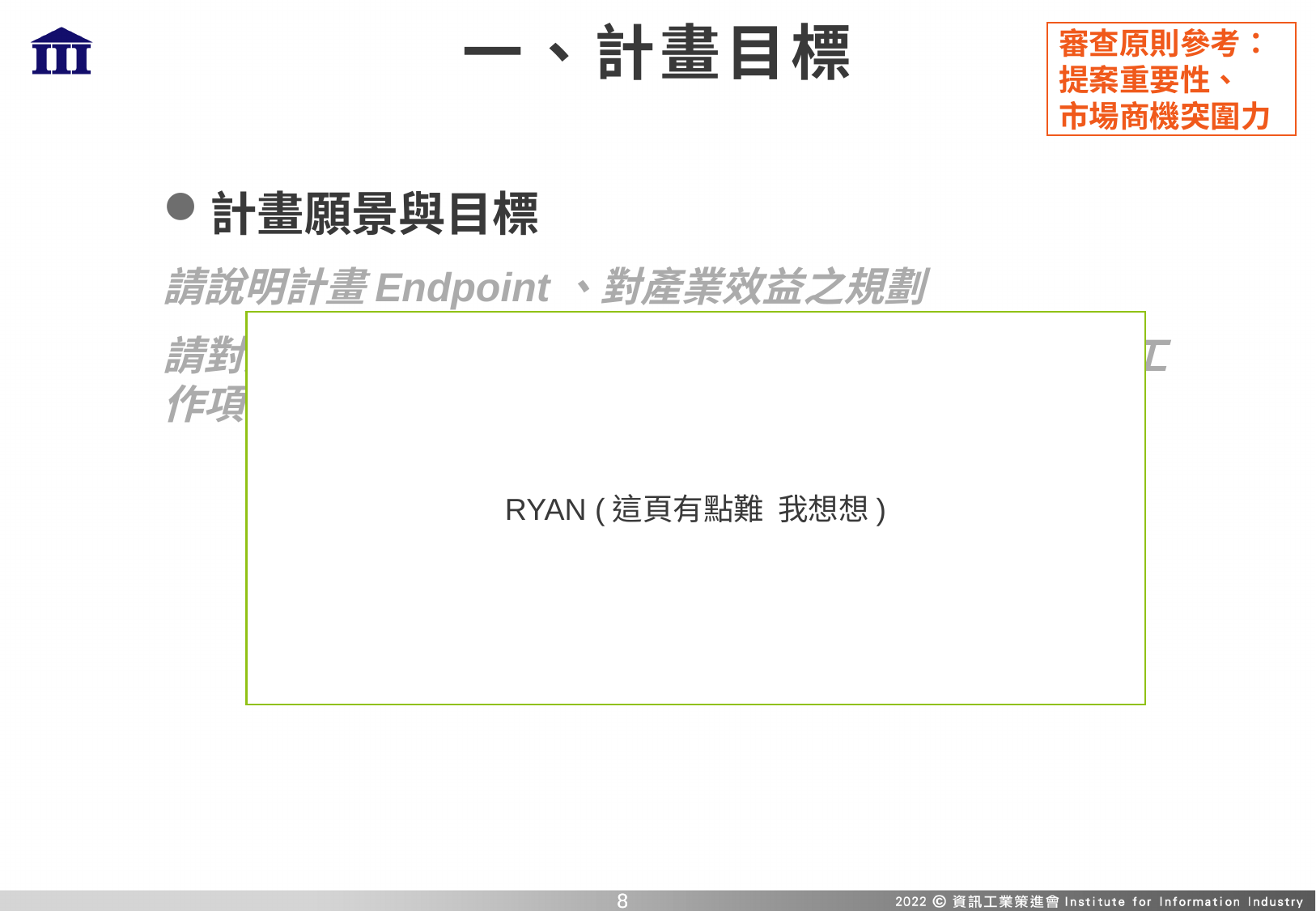

# 一、計畫目標
審查原則參考：
提案重要性、
市場商機突圍力
計畫願景與目標
請說明計畫Endpoint、對產業效益之規劃
請對應計畫書之第1部分-摘要-(五)年度目標與重要工作項目、第2部分的計畫目標
RYAN (這頁有點難  我想想)